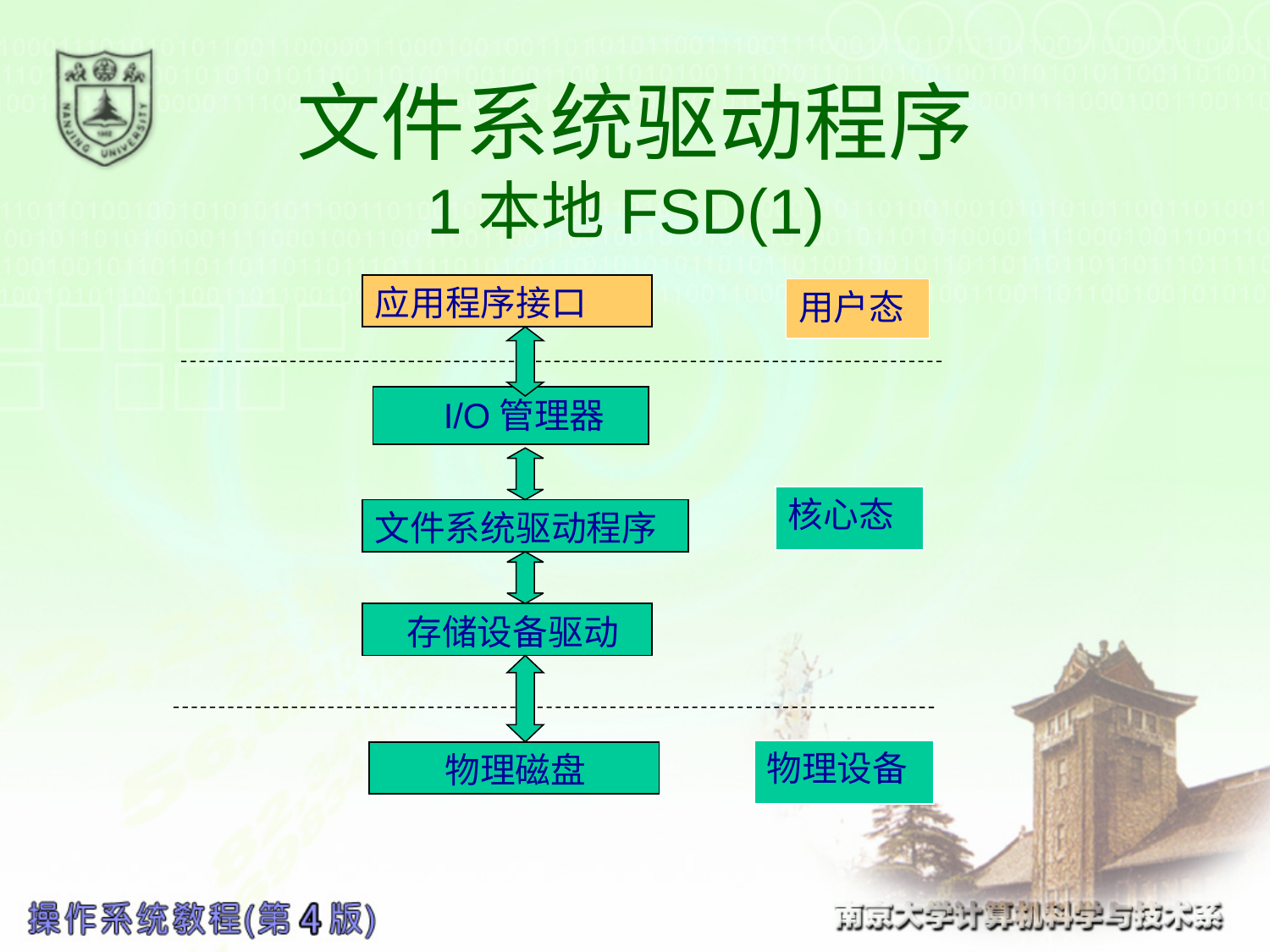

# 文件系统驱动程序 1本地FSD(1)

应用程序接口
用户态

      I/O管理器

核心态
文件系统驱动程序

   存储设备驱动

物理设备
       物理磁盘